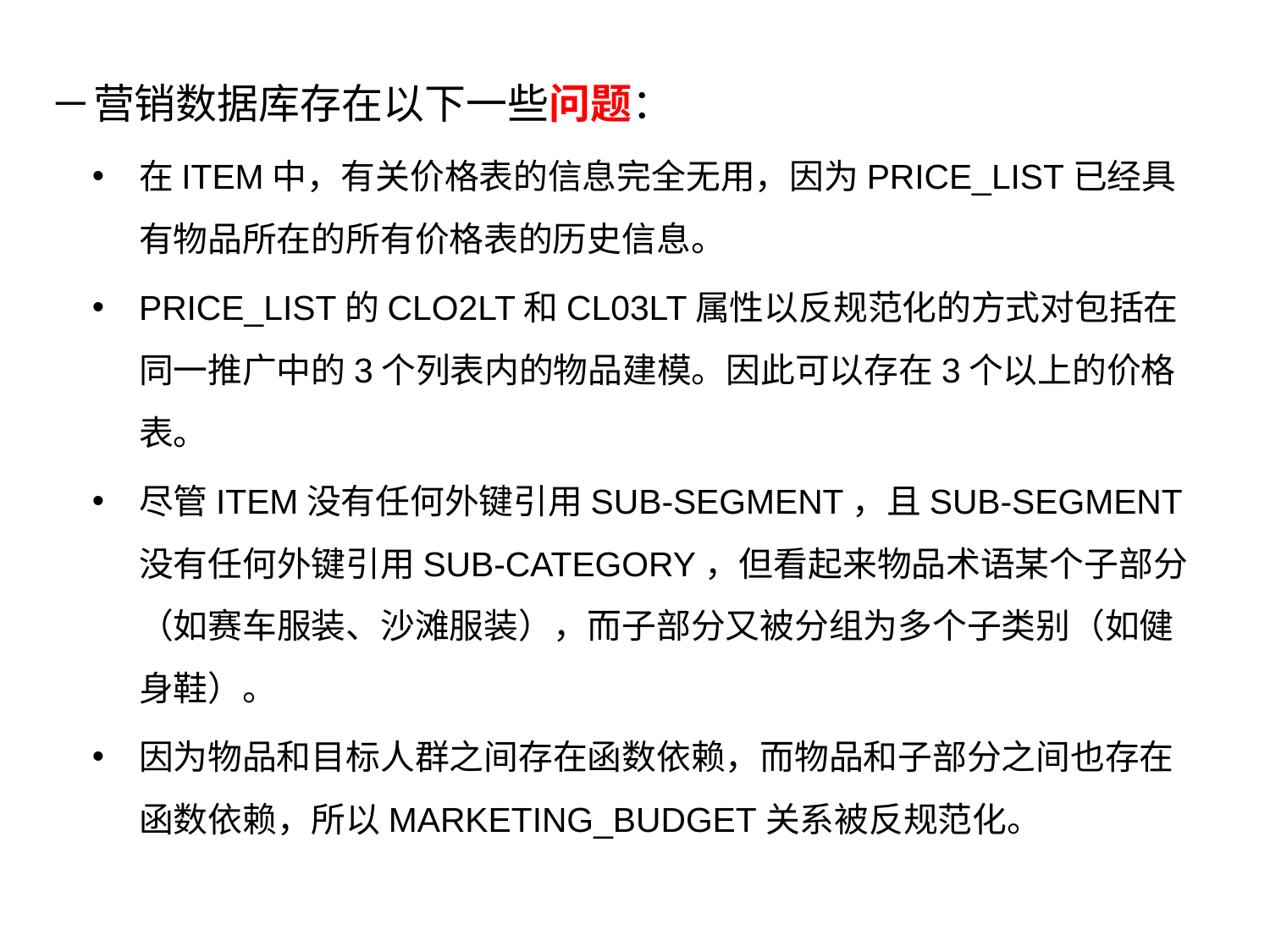

营销数据库存在以下一些问题：
在ITEM中，有关价格表的信息完全无用，因为PRICE_LIST已经具有物品所在的所有价格表的历史信息。
PRICE_LIST的CLO2LT和CL03LT属性以反规范化的方式对包括在同一推广中的3个列表内的物品建模。因此可以存在3个以上的价格表。
尽管ITEM没有任何外键引用SUB-SEGMENT，且SUB-SEGMENT没有任何外键引用SUB-CATEGORY，但看起来物品术语某个子部分（如赛车服装、沙滩服装），而子部分又被分组为多个子类别（如健身鞋）。
因为物品和目标人群之间存在函数依赖，而物品和子部分之间也存在函数依赖，所以MARKETING_BUDGET关系被反规范化。
18